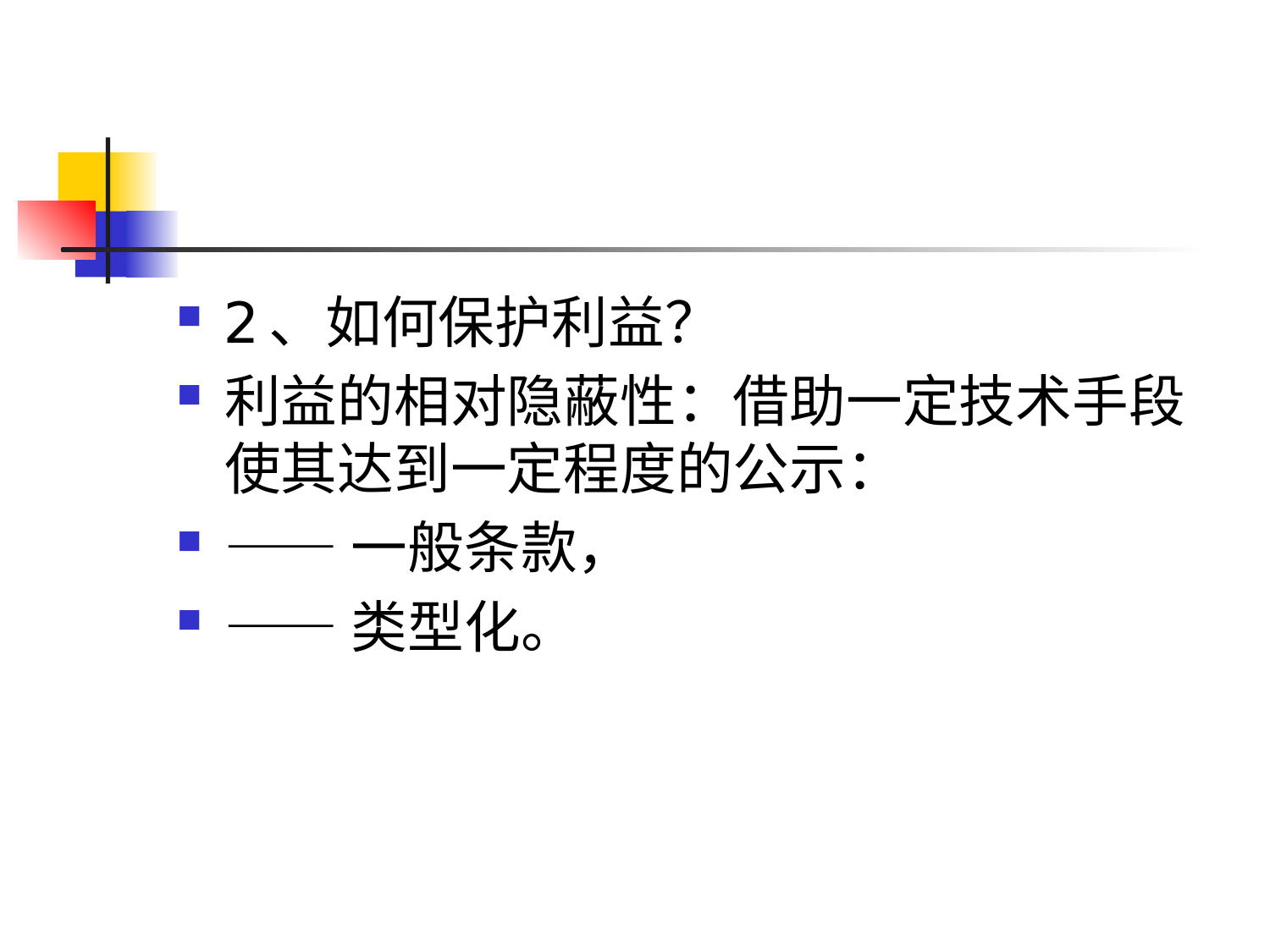

#
2、如何保护利益？
利益的相对隐蔽性：借助一定技术手段使其达到一定程度的公示：
——一般条款，
——类型化。